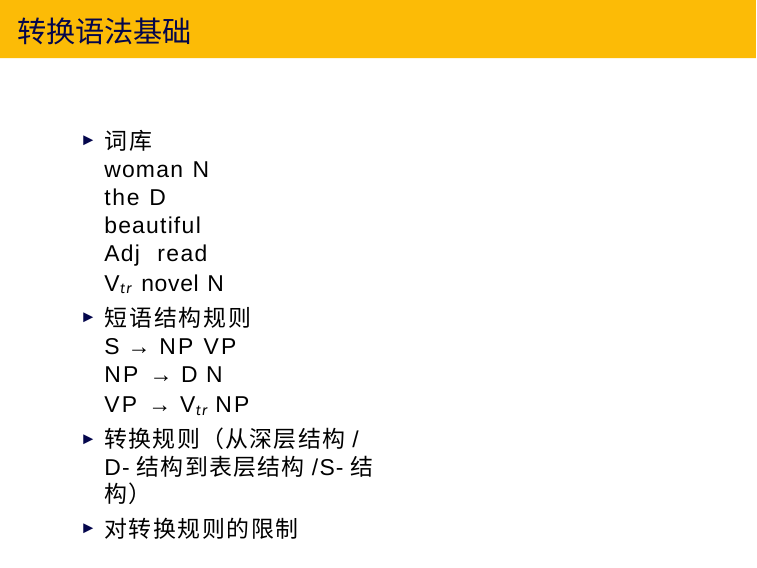

# 转换语法基础
词库 woman N  the D
beautiful Adj  read Vtr  novel N
短语结构规则                S → NP VP
NP → D N
VP → Vtr NP
转换规则（从深层结构/D-结构到表层结构/S-结构）
对转换规则的限制